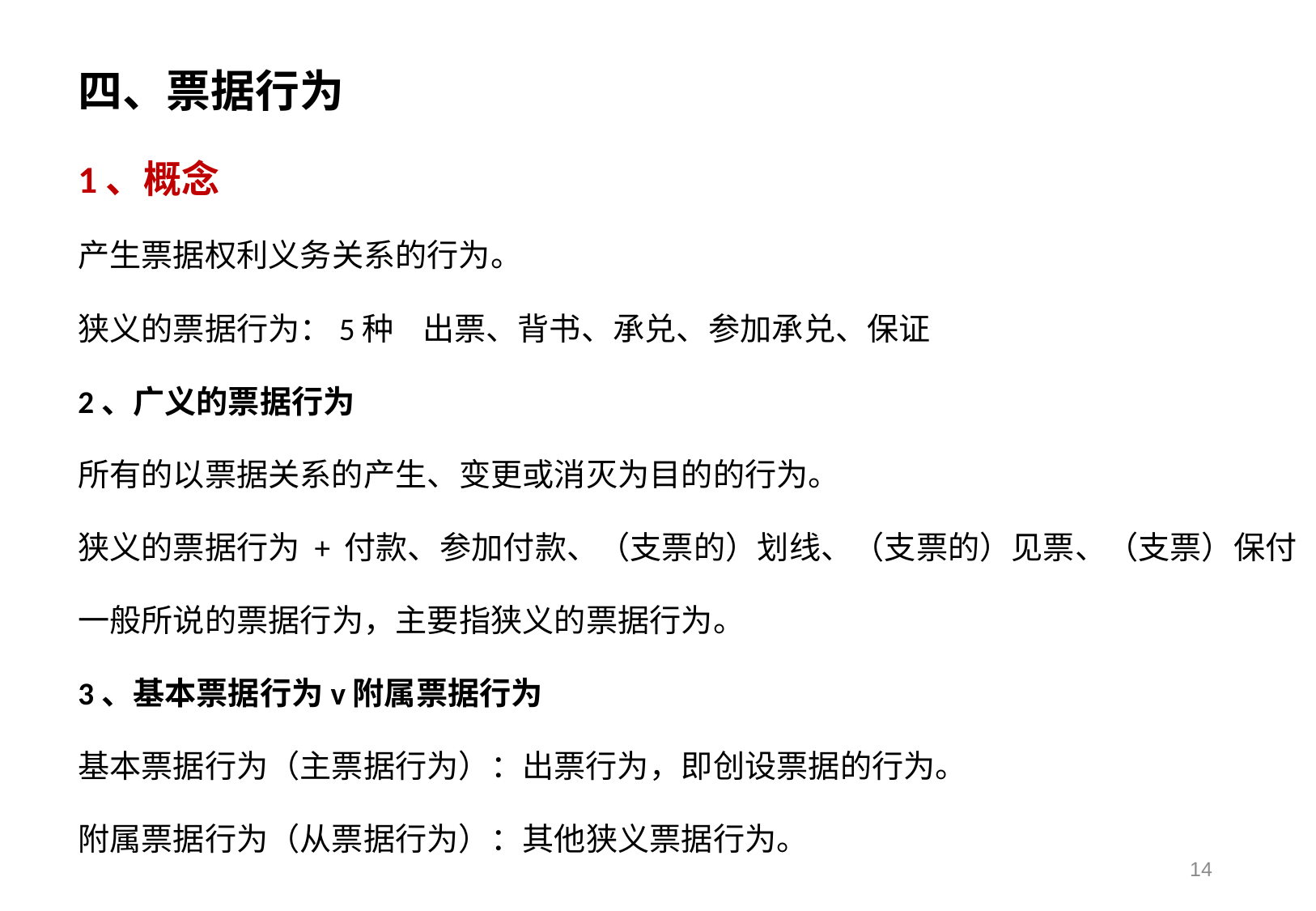

四、票据行为
1、概念
产生票据权利义务关系的行为。
狭义的票据行为：5种    出票、背书、承兑、参加承兑、保证
2、广义的票据行为
所有的以票据关系的产生、变更或消灭为目的的行为。
狭义的票据行为 + 付款、参加付款、（支票的）划线、（支票的）见票、（支票）保付
一般所说的票据行为，主要指狭义的票据行为。
3、基本票据行为v附属票据行为
基本票据行为（主票据行为）：出票行为，即创设票据的行为。
附属票据行为（从票据行为）：其他狭义票据行为。
14